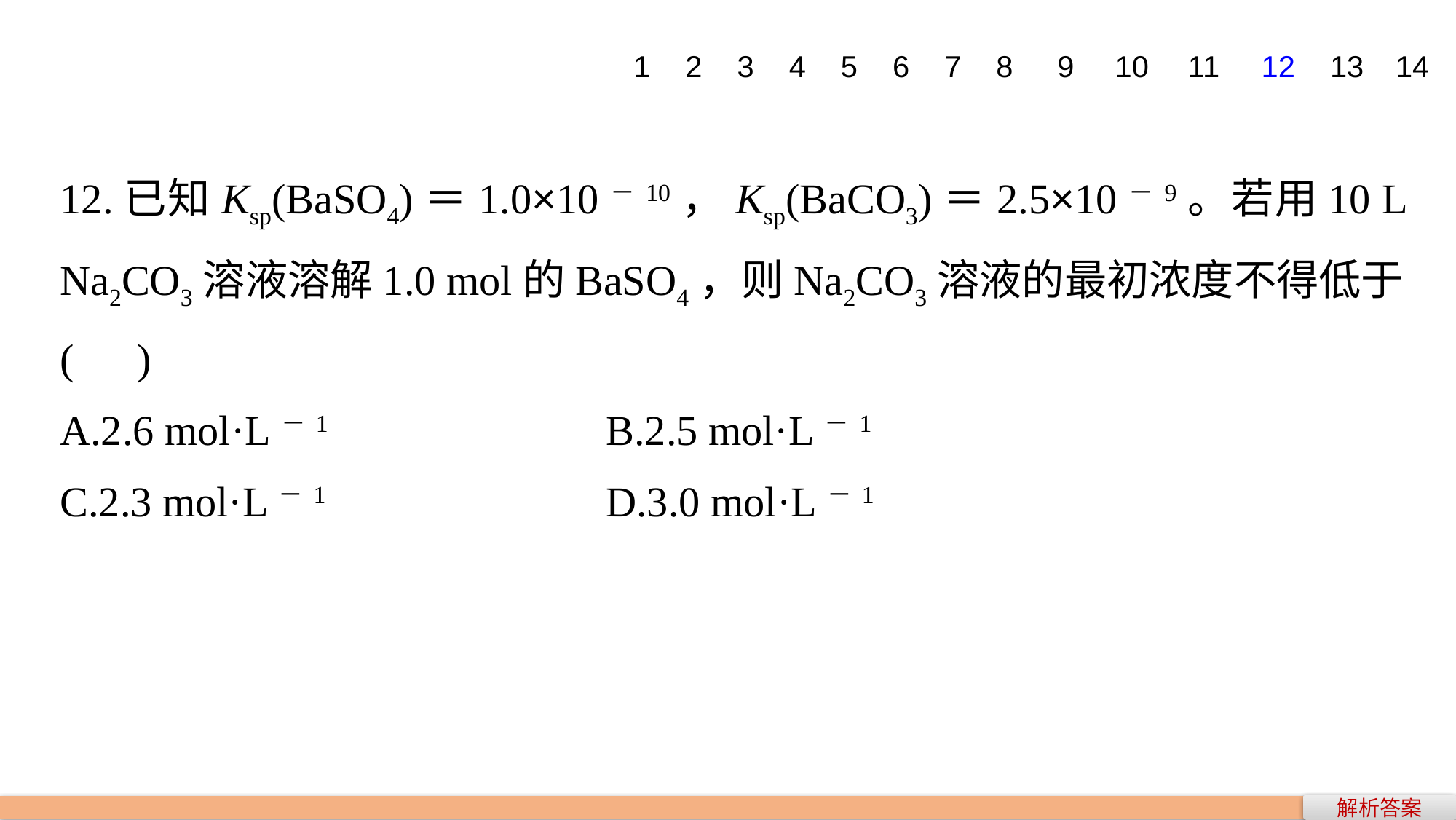

1
2
3
4
5
6
7
8
9
10
11
12
13
14
12.已知Ksp(BaSO4)＝1.0×10－10，Ksp(BaCO3)＝2.5×10－9。若用10 L Na2CO3溶液溶解1.0 mol的BaSO4，则Na2CO3溶液的最初浓度不得低于(　)
A.2.6 mol·L－1  			B.2.5 mol·L－1
C.2.3 mol·L－1  			D.3.0 mol·L－1
解析答案